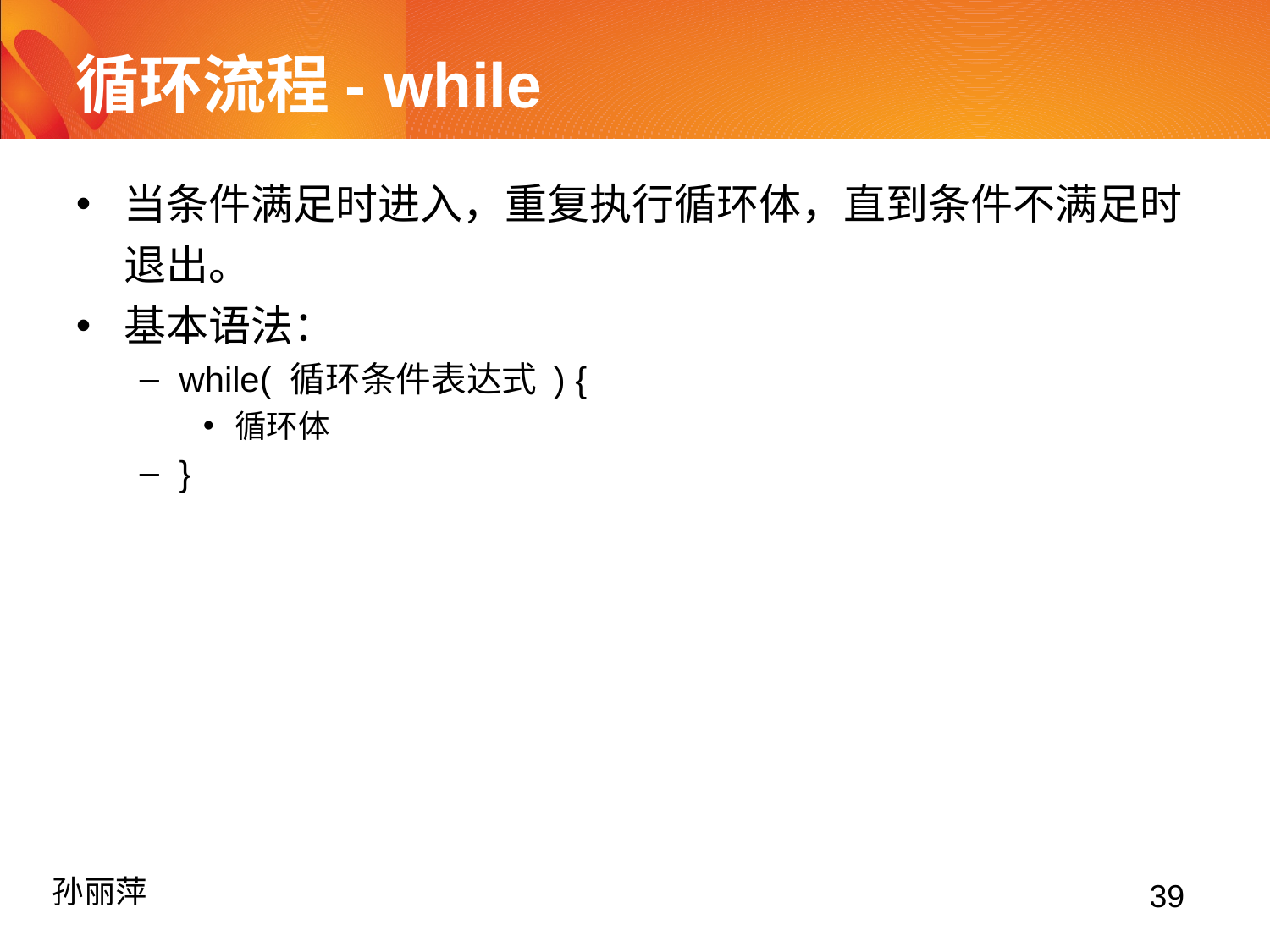

# 循环流程- while
当条件满足时进入，重复执行循环体，直到条件不满足时退出。
基本语法：
while( 循环条件表达式 ) {
循环体
}